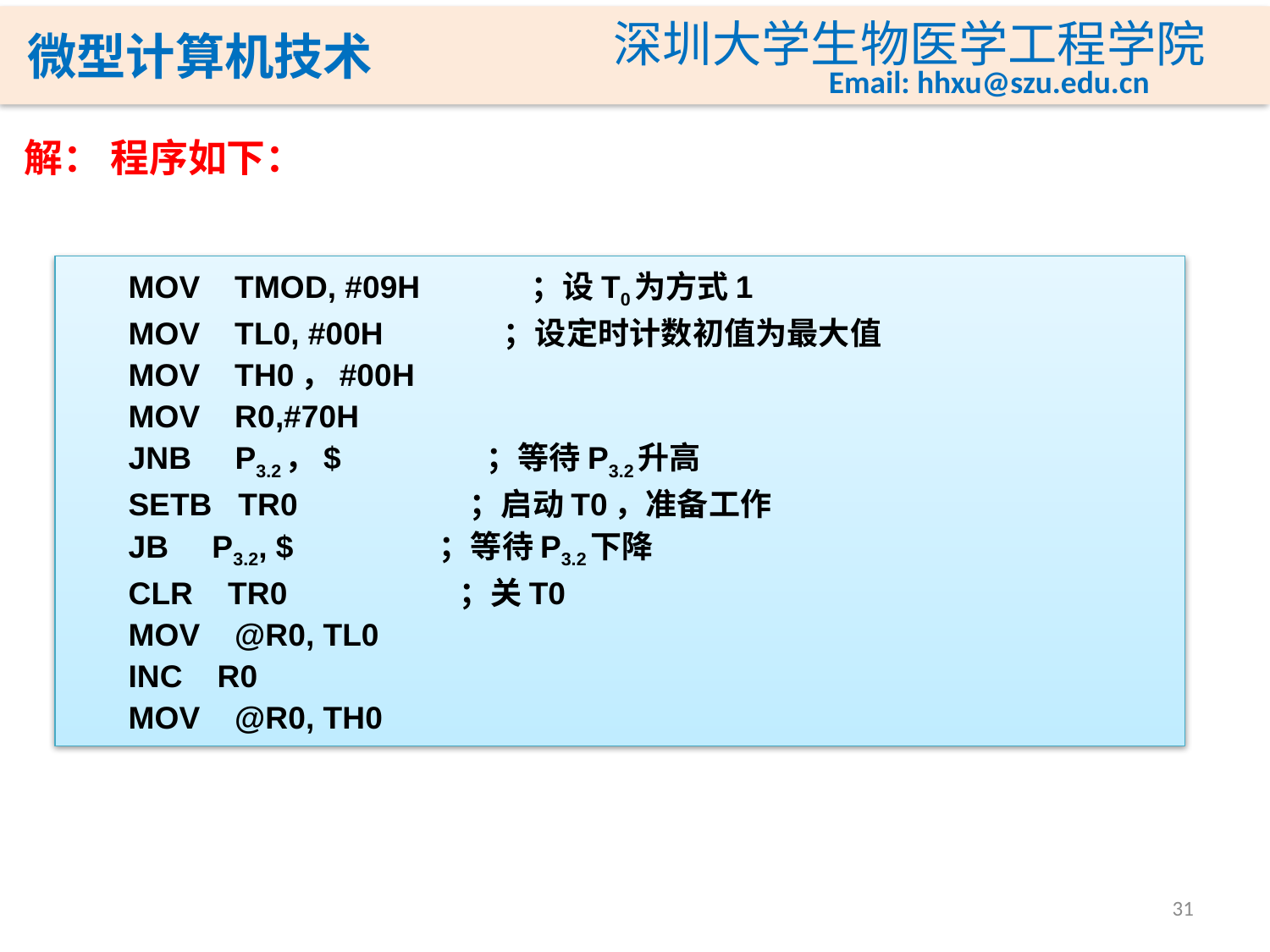

解： 程序如下：
       MOV    TMOD, #09H            ；设T0为方式1
       MOV    TL0, #00H             ；设定时计数初值为最大值
       MOV    TH0，#00H
       MOV    R0,#70H
       JNB     P3.2，$                ；等待P3.2升高
       SETB   TR0                   ；启动T0，准备工作
       JB     P3.2, $                ；等待P3.2下降
       CLR    TR0                   ；关T0
       MOV    @R0, TL0
       INC    R0
       MOV    @R0, TH0
31